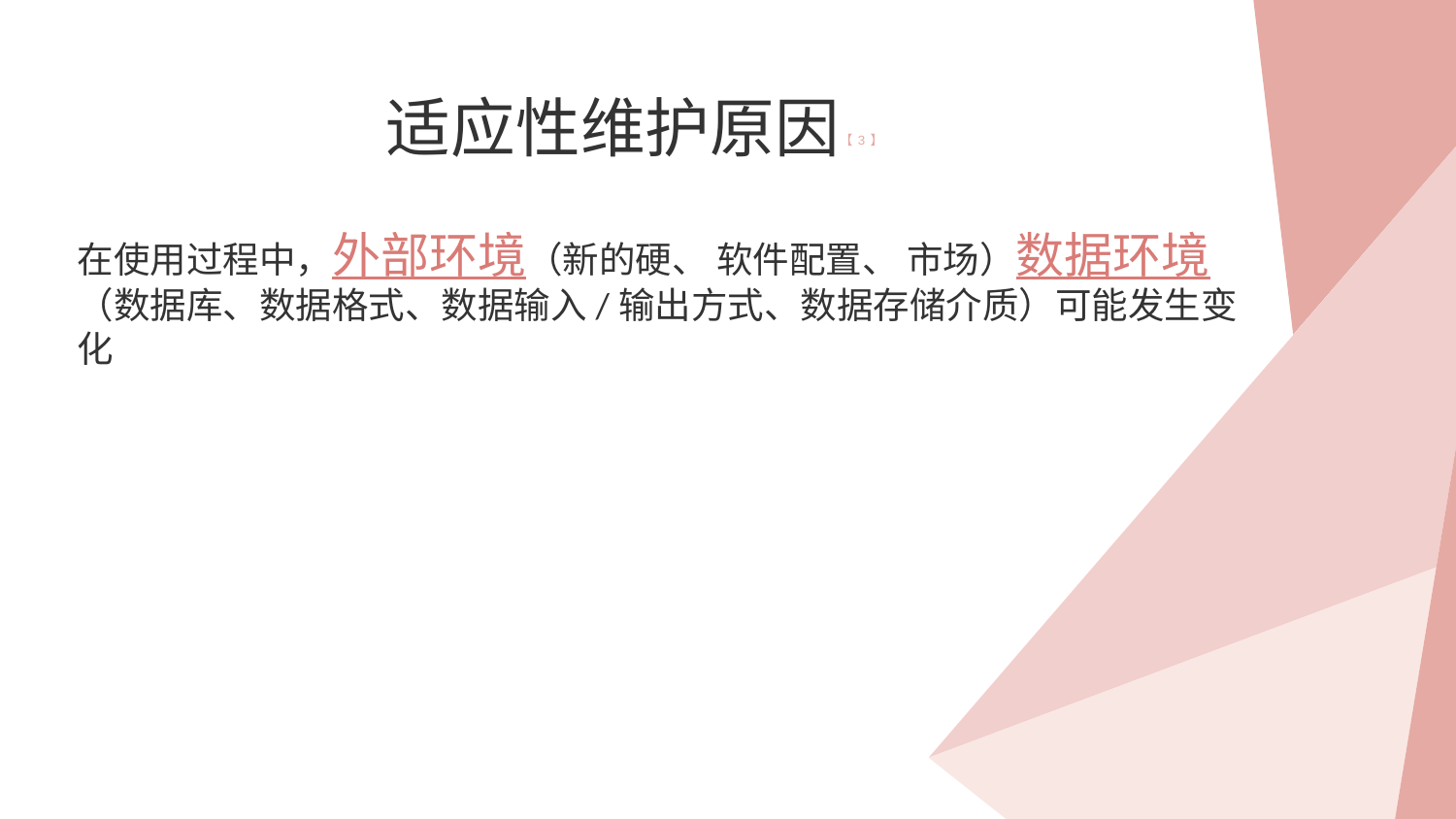

适应性维护原因【3】
在使用过程中，外部环境（新的硬、 软件配置、 市场）数据环境（数据库、数据格式、数据输入/输出方式、数据存储介质）可能发生变化